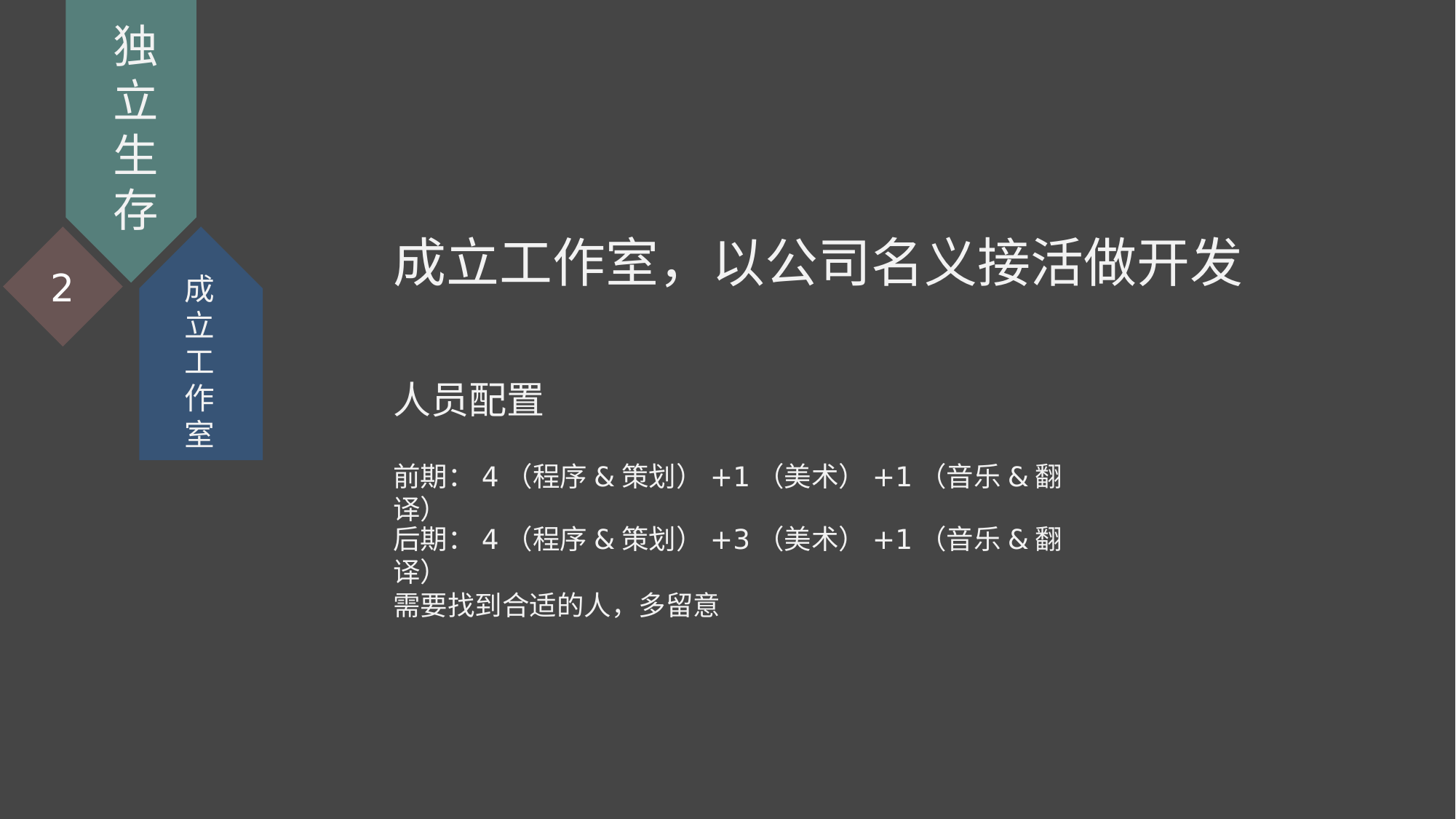

独立生存

成立工作室，以公司名义接活做开发
2
成立工作室

人员配置
前期：4（程序&策划）+1（美术）+1（音乐&翻译）
后期：4（程序&策划）+3（美术）+1（音乐&翻译）
需要找到合适的人，多留意